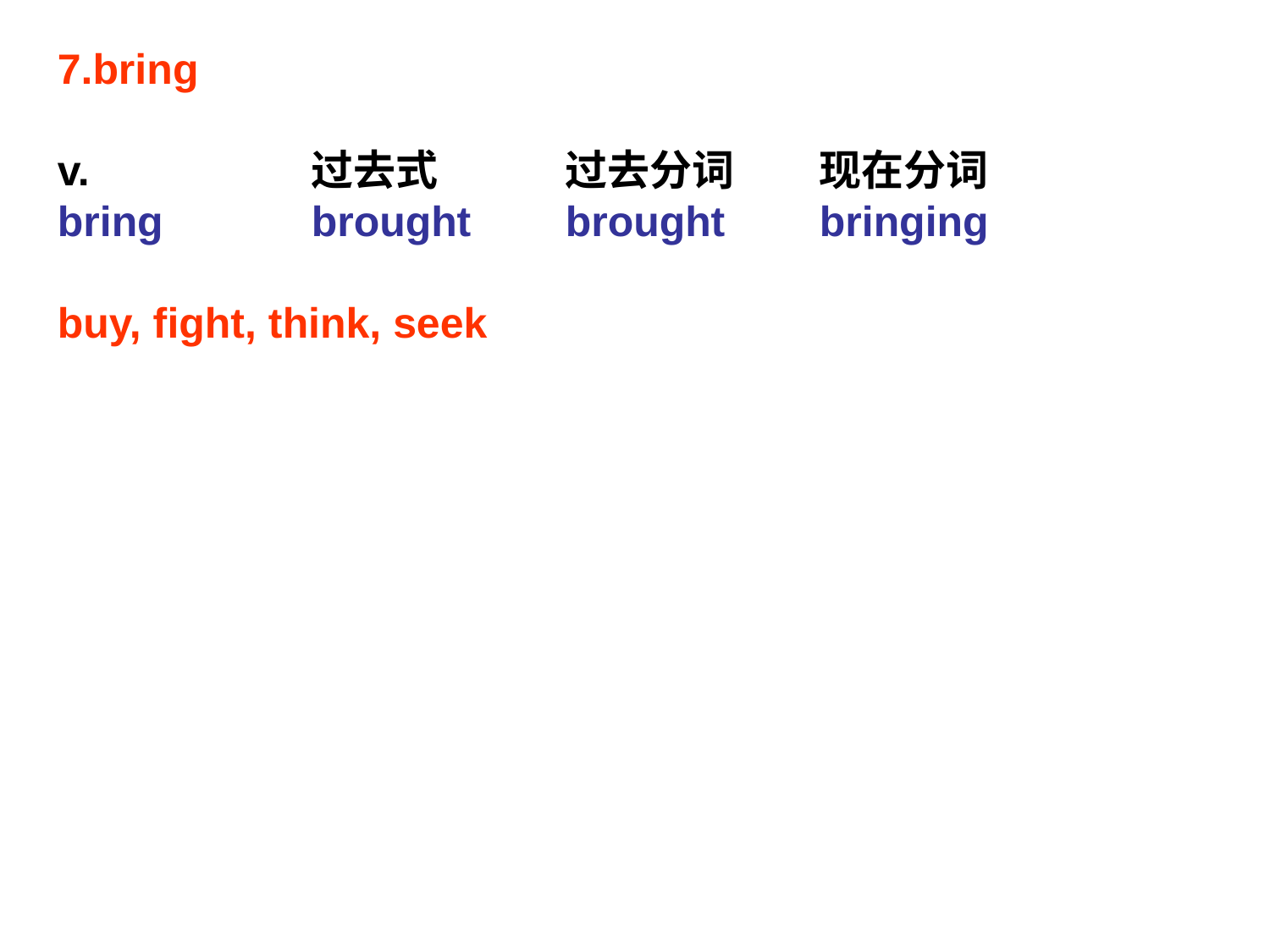

7.bring

v.		过去式	过去分词	现在分词
bring		brought	brought	bringing

buy, fight, think, seek